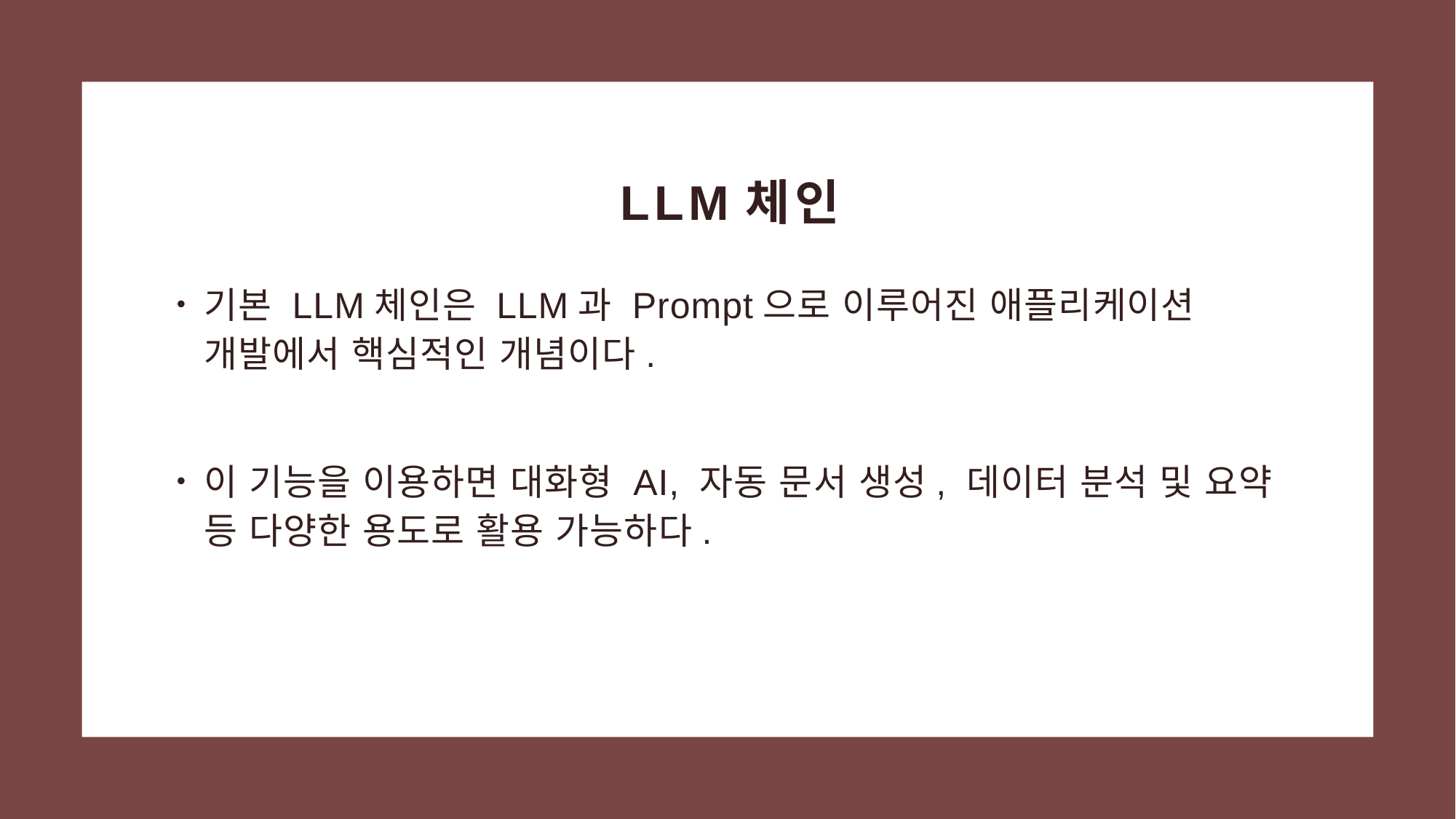

# LLM체인
기본 LLM체인은 LLM과 Prompt으로 이루어진 애플리케이션 개발에서 핵심적인 개념이다.

이 기능을 이용하면 대화형 AI, 자동 문서 생성, 데이터 분석 및 요약 등 다양한 용도로 활용 가능하다.